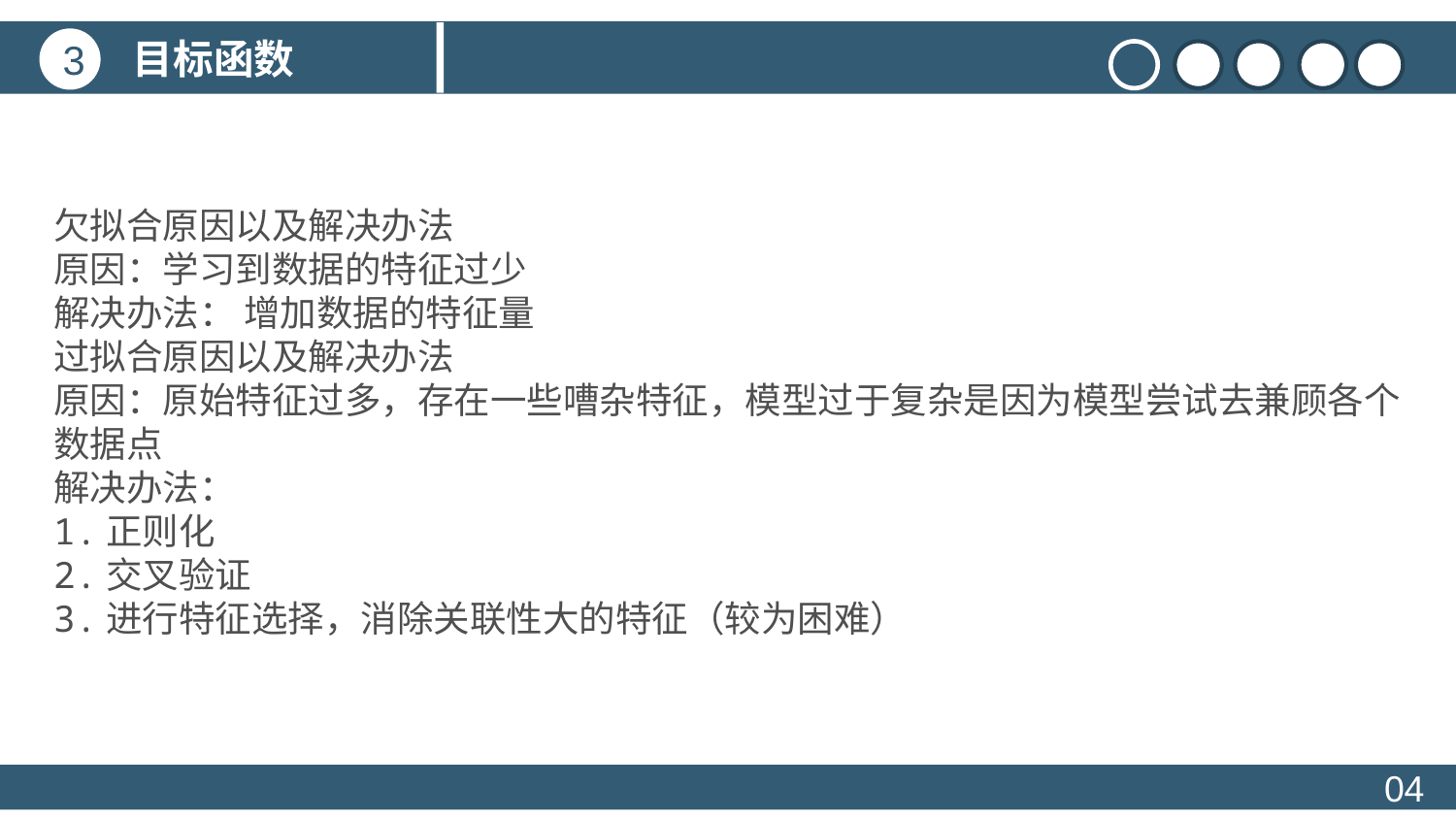

目标函数
3
欠拟合原因以及解决办法
原因：学习到数据的特征过少
解决办法： 增加数据的特征量
过拟合原因以及解决办法
原因：原始特征过多，存在一些嘈杂特征，模型过于复杂是因为模型尝试去兼顾各个数据点
解决办法：
1.正则化
2.交叉验证
3.进行特征选择，消除关联性大的特征（较为困难）

04